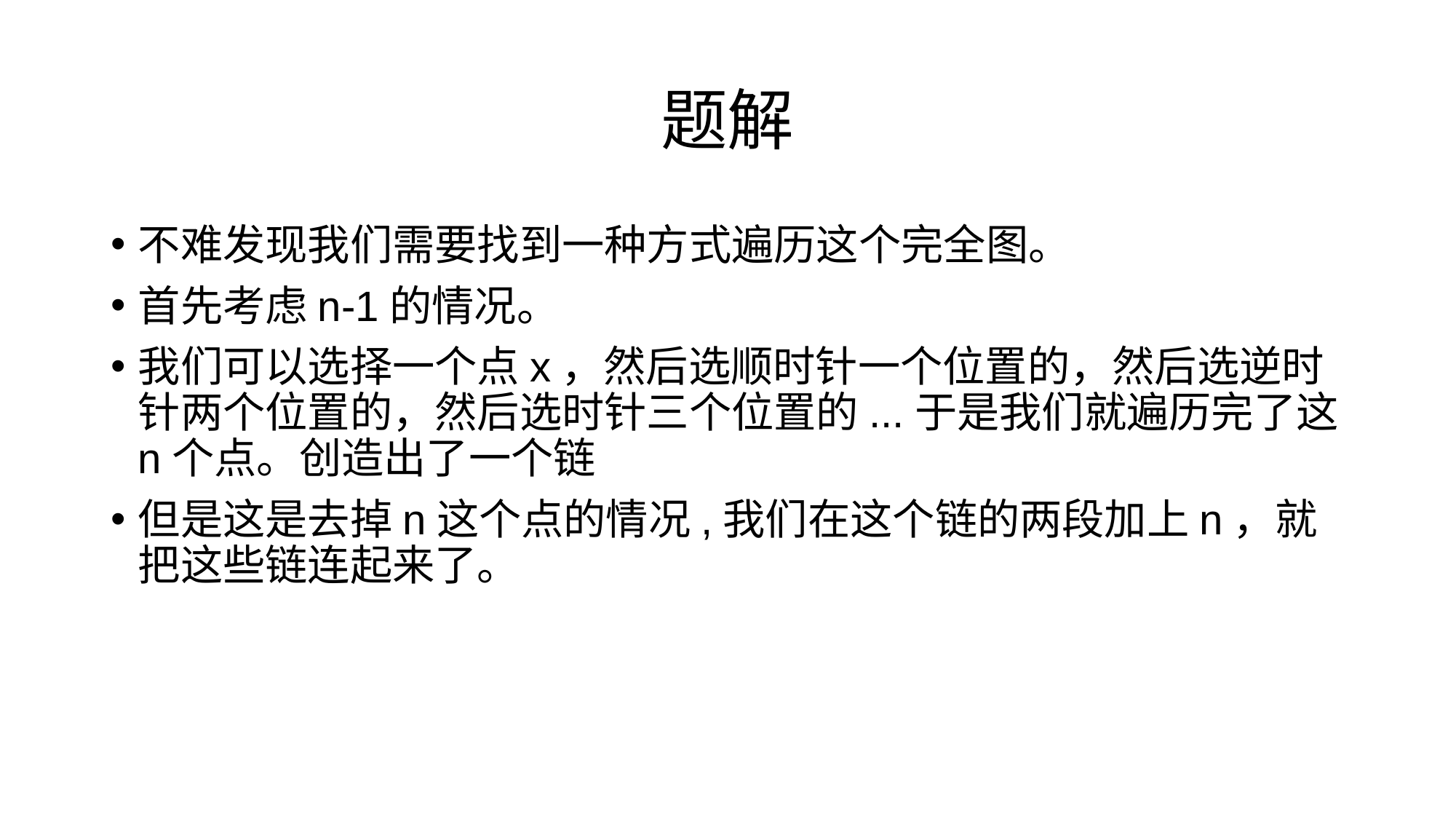

# 题解
不难发现我们需要找到一种方式遍历这个完全图。
首先考虑n-1的情况。
我们可以选择一个点x，然后选顺时针一个位置的，然后选逆时针两个位置的，然后选时针三个位置的...于是我们就遍历完了这n个点。创造出了一个链
但是这是去掉n这个点的情况,我们在这个链的两段加上n，就把这些链连起来了。